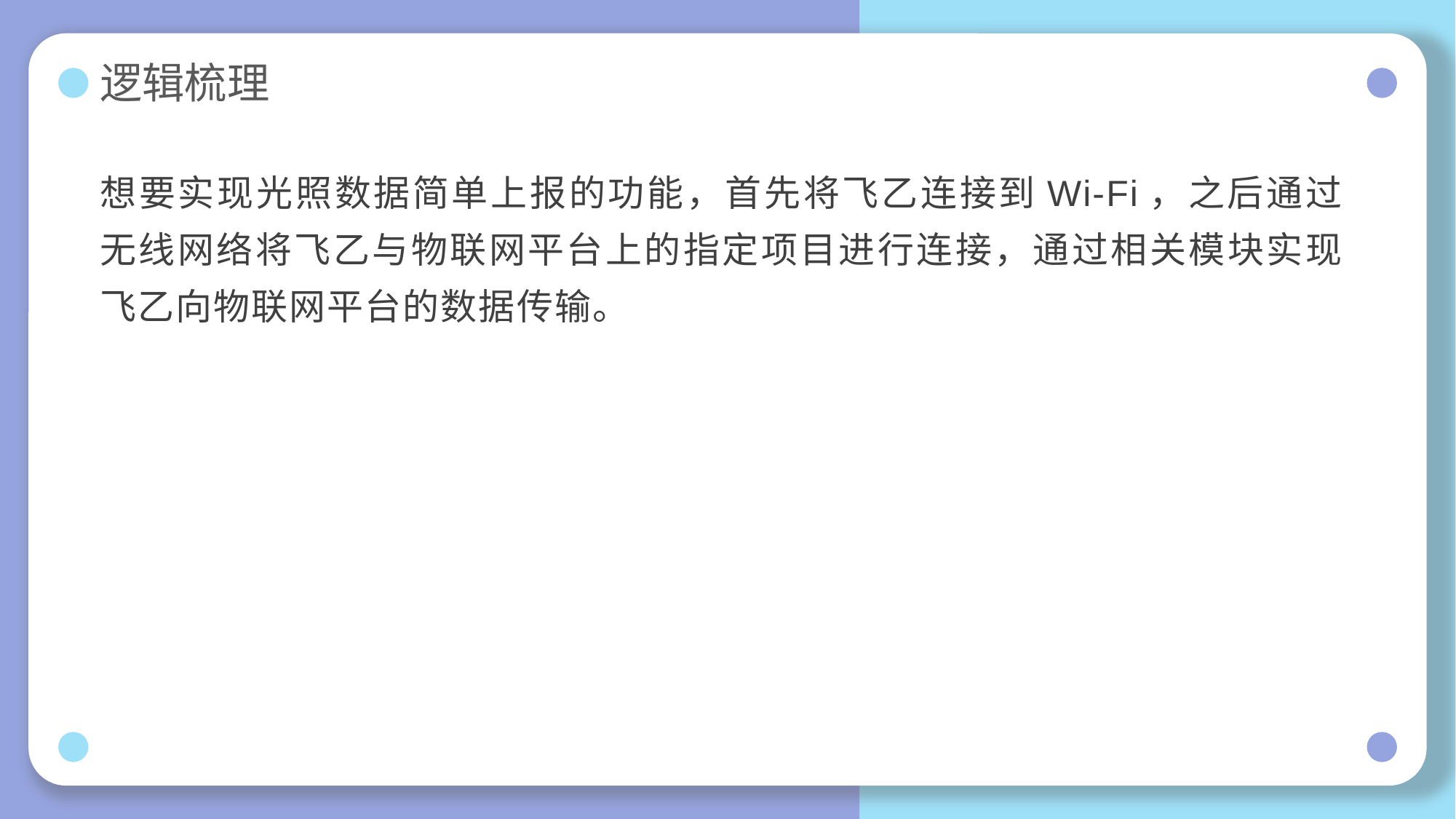

# 逻辑梳理
想要实现光照数据简单上报的功能，首先将飞乙连接到Wi-Fi，之后通过无线网络将飞乙与物联网平台上的指定项目进行连接，通过相关模块实现飞乙向物联网平台的数据传输。